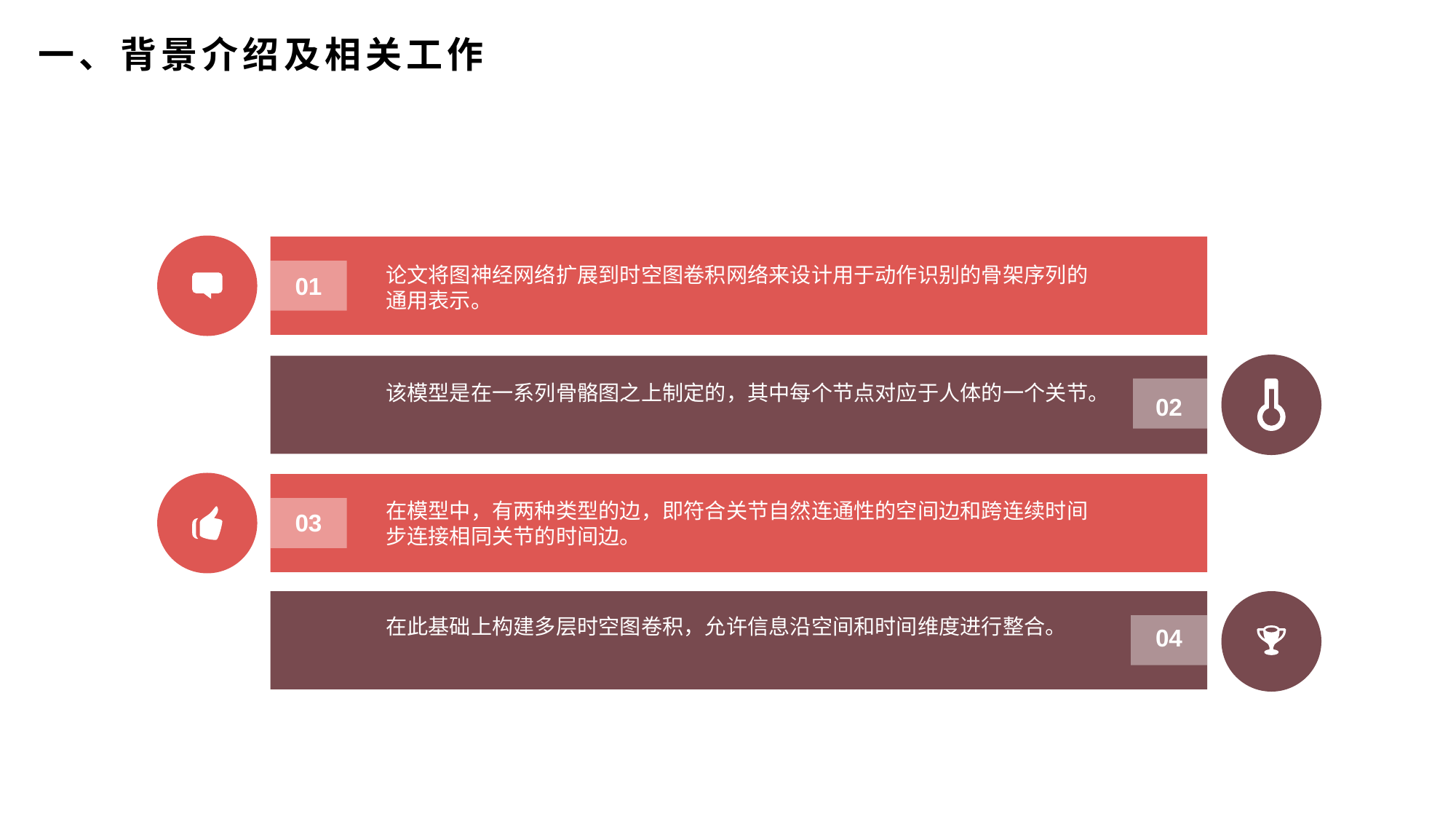

一、背景介绍及相关工作

论文将图神经网络扩展到时空图卷积网络来设计用于动作识别的骨架序列的通用表示。

01

该模型是在一系列骨骼图之上制定的，其中每个节点对应于人体的一个关节。

02

在模型中，有两种类型的边，即符合关节自然连通性的空间边和跨连续时间步连接相同关节的时间边。

03

在此基础上构建多层时空图卷积，允许信息沿空间和时间维度进行整合。

04